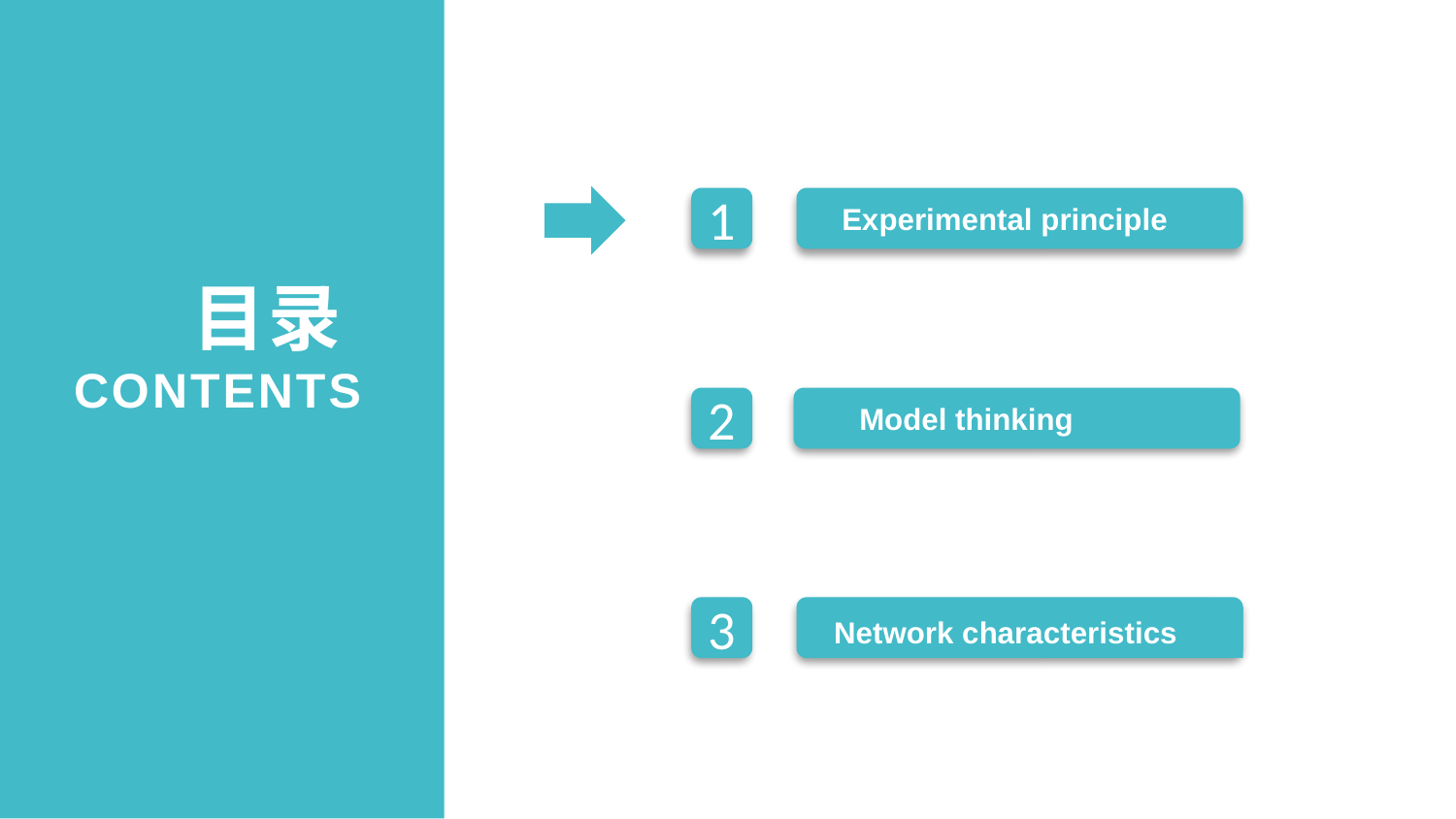

1

Experimental principle
目录
CONTENTS
2

Model thinking
3

Network characteristics